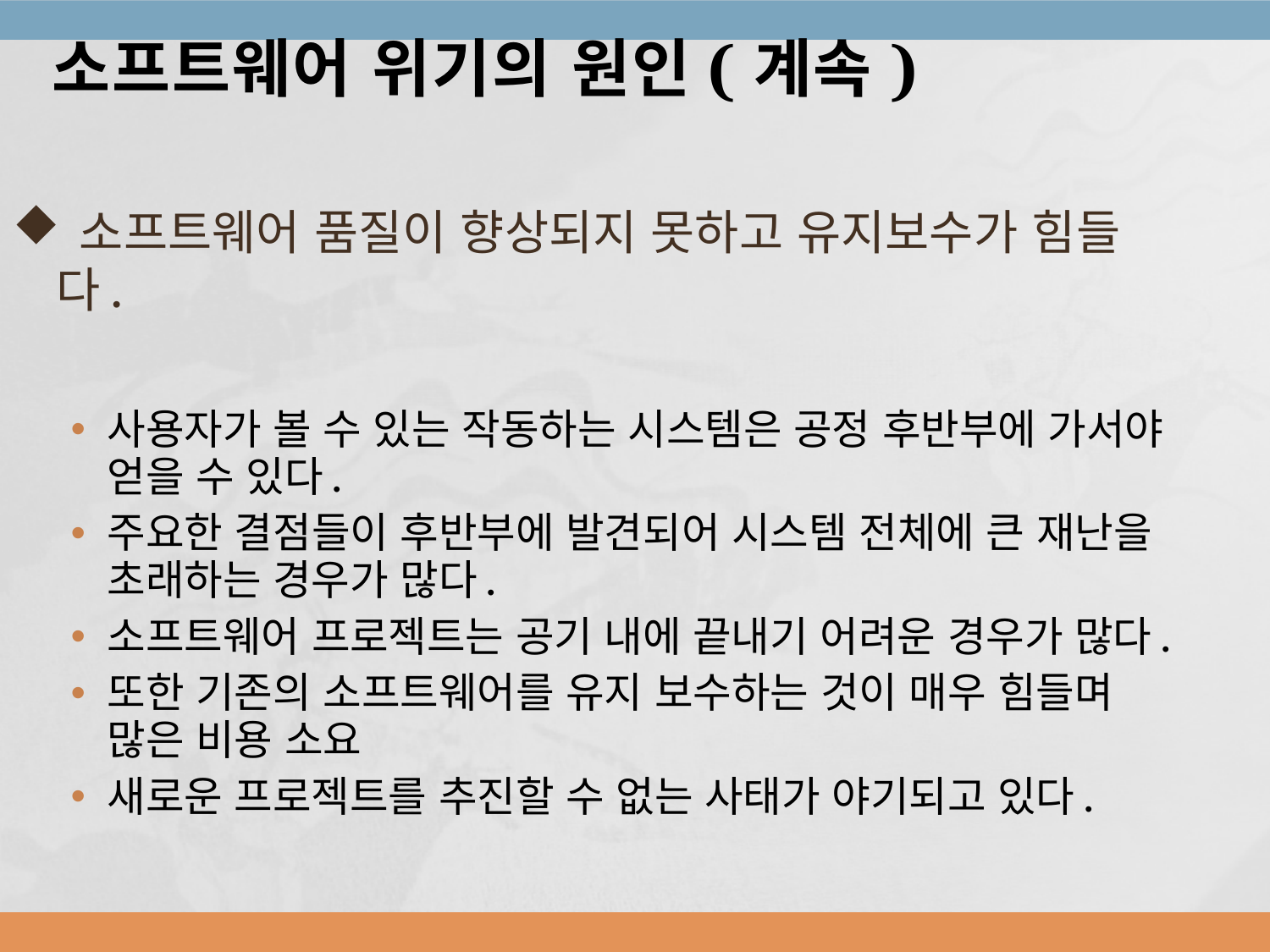

소프트웨어 위기의 원인(계속)
 소프트웨어 품질이 향상되지 못하고 유지보수가 힘들다.

사용자가 볼 수 있는 작동하는 시스템은 공정 후반부에 가서야 얻을 수 있다.
주요한 결점들이 후반부에 발견되어 시스템 전체에 큰 재난을 초래하는 경우가 많다.
소프트웨어 프로젝트는 공기 내에 끝내기 어려운 경우가 많다.
또한 기존의 소프트웨어를 유지 보수하는 것이 매우 힘들며 많은 비용 소요
새로운 프로젝트를 추진할 수 없는 사태가 야기되고 있다.